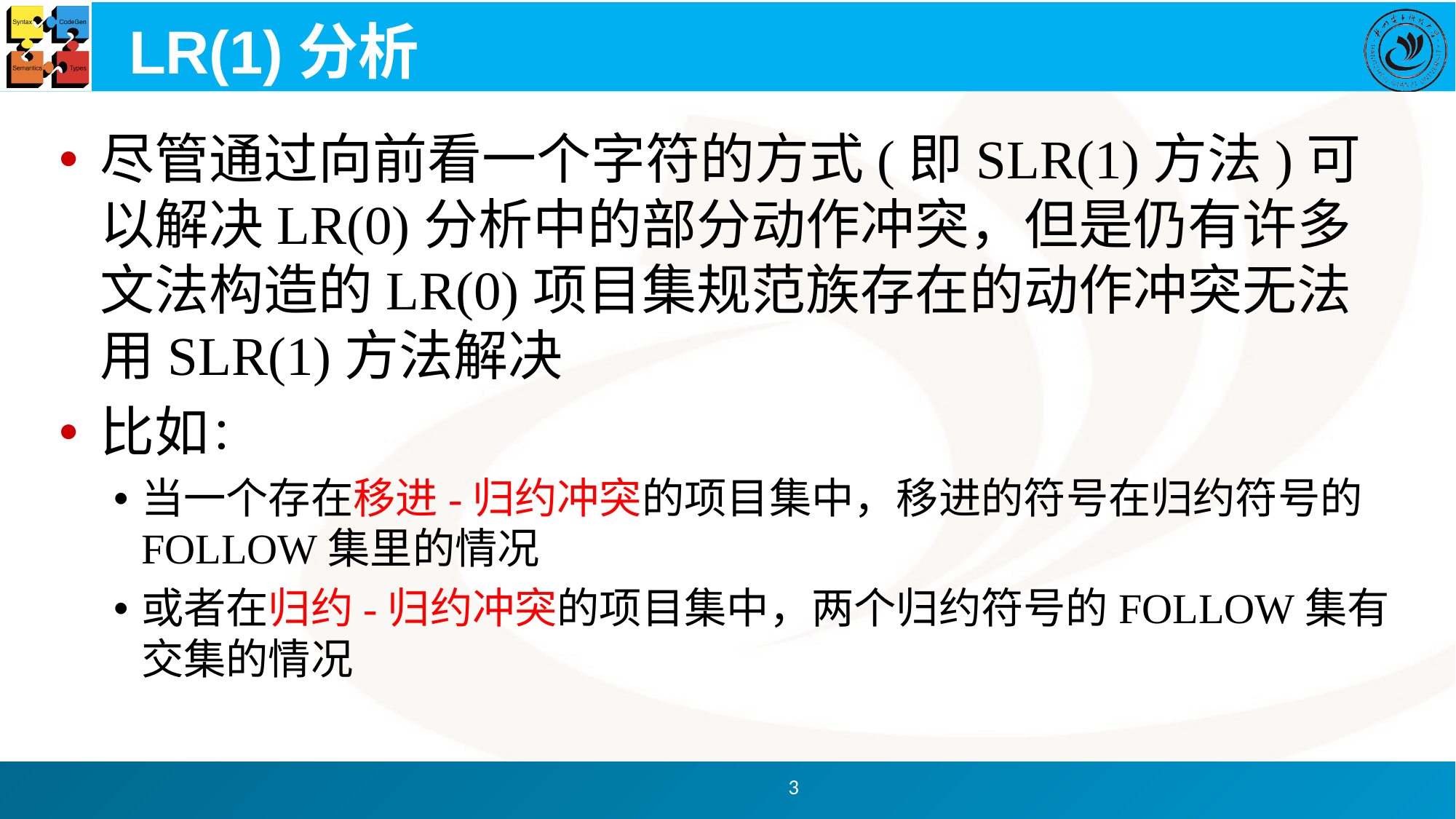

# LR(1)分析
尽管通过向前看一个字符的方式(即SLR(1)方法)可以解决LR(0)分析中的部分动作冲突，但是仍有许多文法构造的LR(0)项目集规范族存在的动作冲突无法用SLR(1)方法解决
比如：
当一个存在移进-归约冲突的项目集中，移进的符号在归约符号的FOLLOW集里的情况
或者在归约-归约冲突的项目集中，两个归约符号的FOLLOW集有交集的情况
3